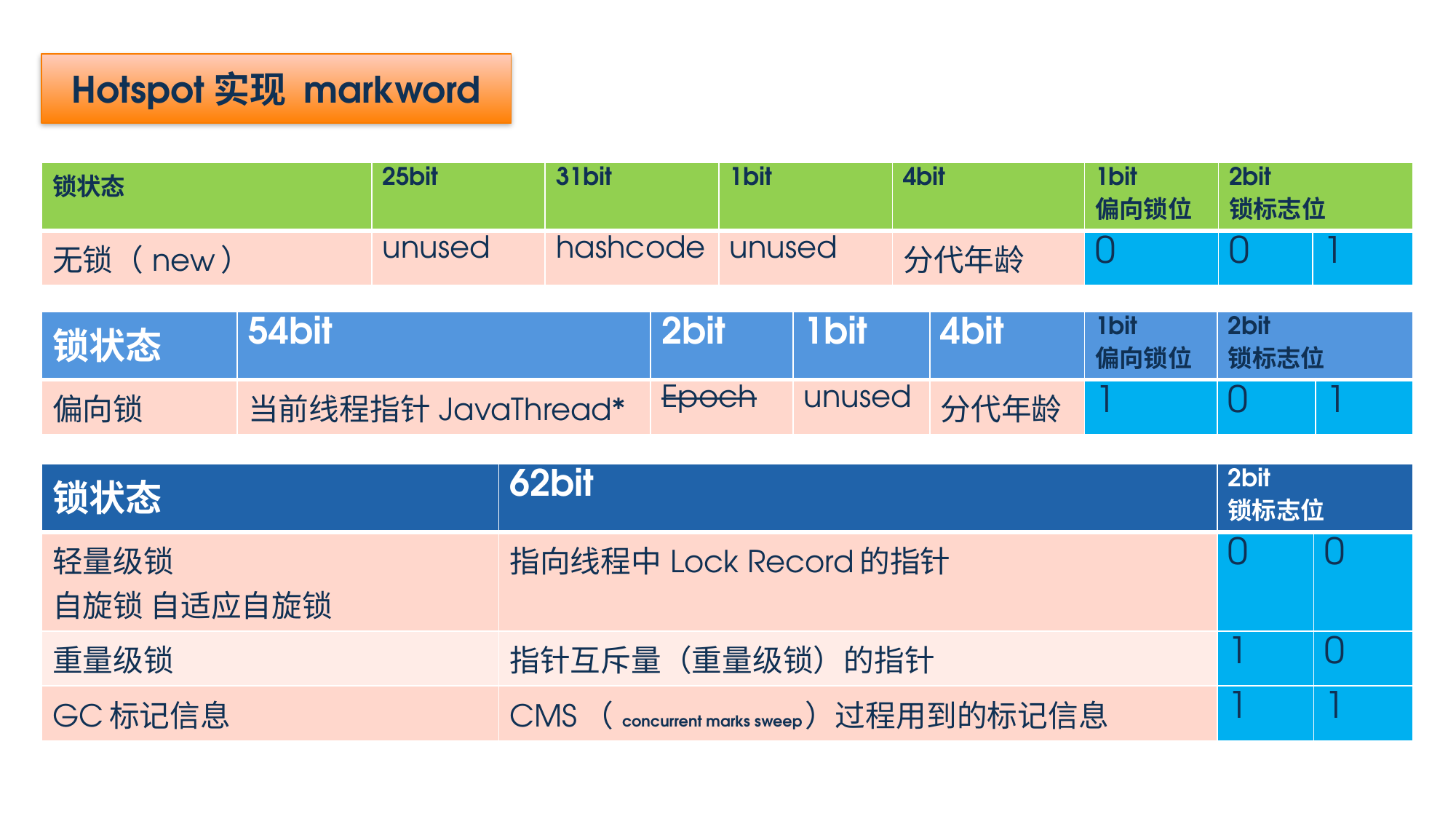

Hotspot实现 markword
| 锁状态 | 25bit | 31bit | 1bit | 4bit | 1bit 偏向锁位 | 2bit 锁标志位 |  |
| --- | --- | --- | --- | --- | --- | --- | --- |
| 无锁（new） | unused | hashcode | unused | 分代年龄 | 0 | 0 | 1 |
| 锁状态 | 54bit | 2bit | 1bit | 4bit | 1bit 偏向锁位 | 2bit 锁标志位 |  |
| --- | --- | --- | --- | --- | --- | --- | --- |
| 偏向锁 | 当前线程指针JavaThread\* | Epoch | unused | 分代年龄 | 1 | 0 | 1 |
| 锁状态 | 62bit | 2bit 锁标志位 |  |
| --- | --- | --- | --- |
| 轻量级锁 自旋锁 自适应自旋锁 | 指向线程中Lock Record的指针 | 0 | 0 |
| 重量级锁 | 指针互斥量（重量级锁）的指针 | 1 | 0 |
| GC标记信息 | CMS（concurrent marks sweep）过程用到的标记信息 | 1 | 1 |